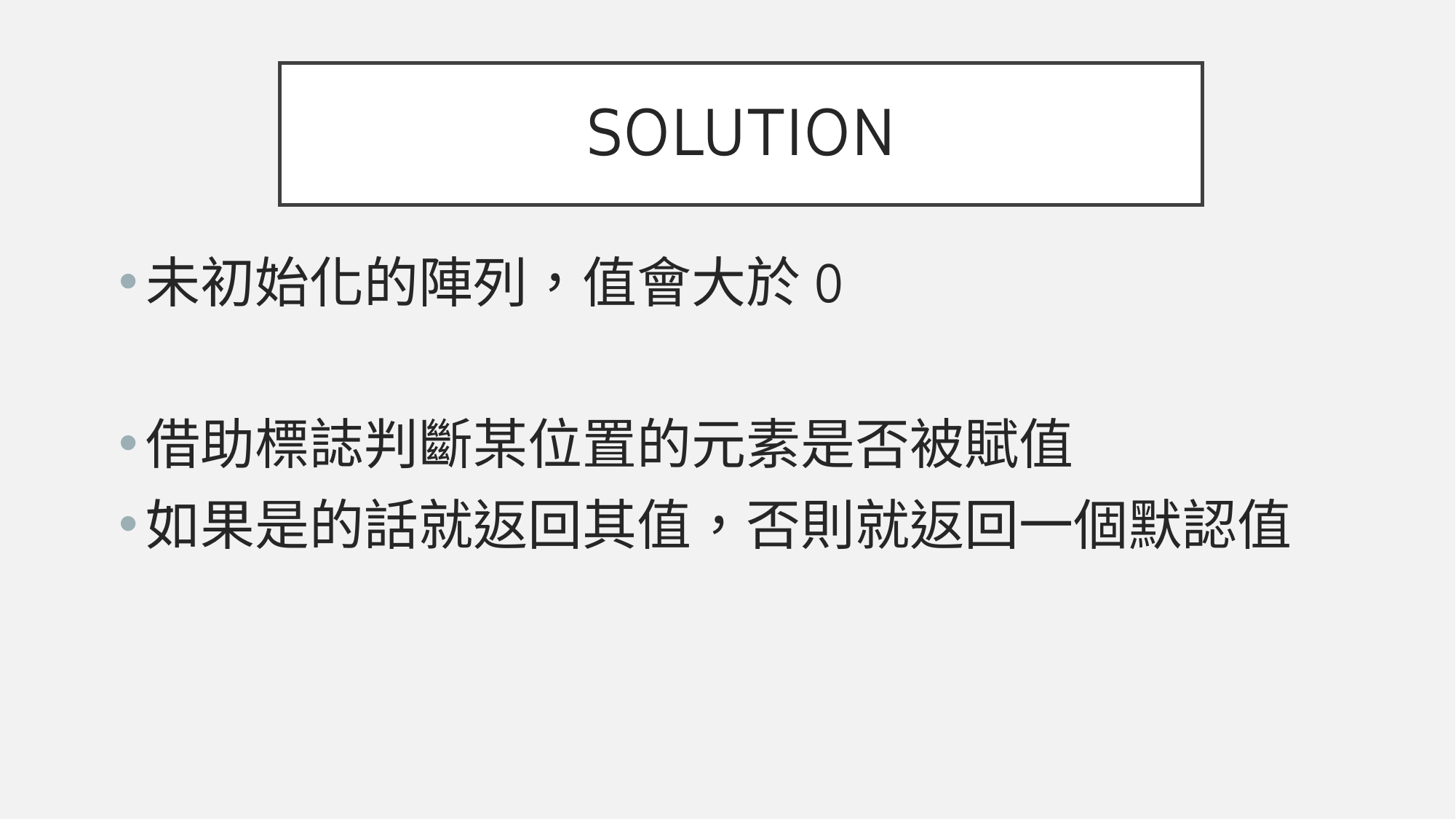

# solution
未初始化的陣列，值會大於0

借助標誌判斷某位置的元素是否被賦值
如果是的話就返回其值，否則就返回一個默認值